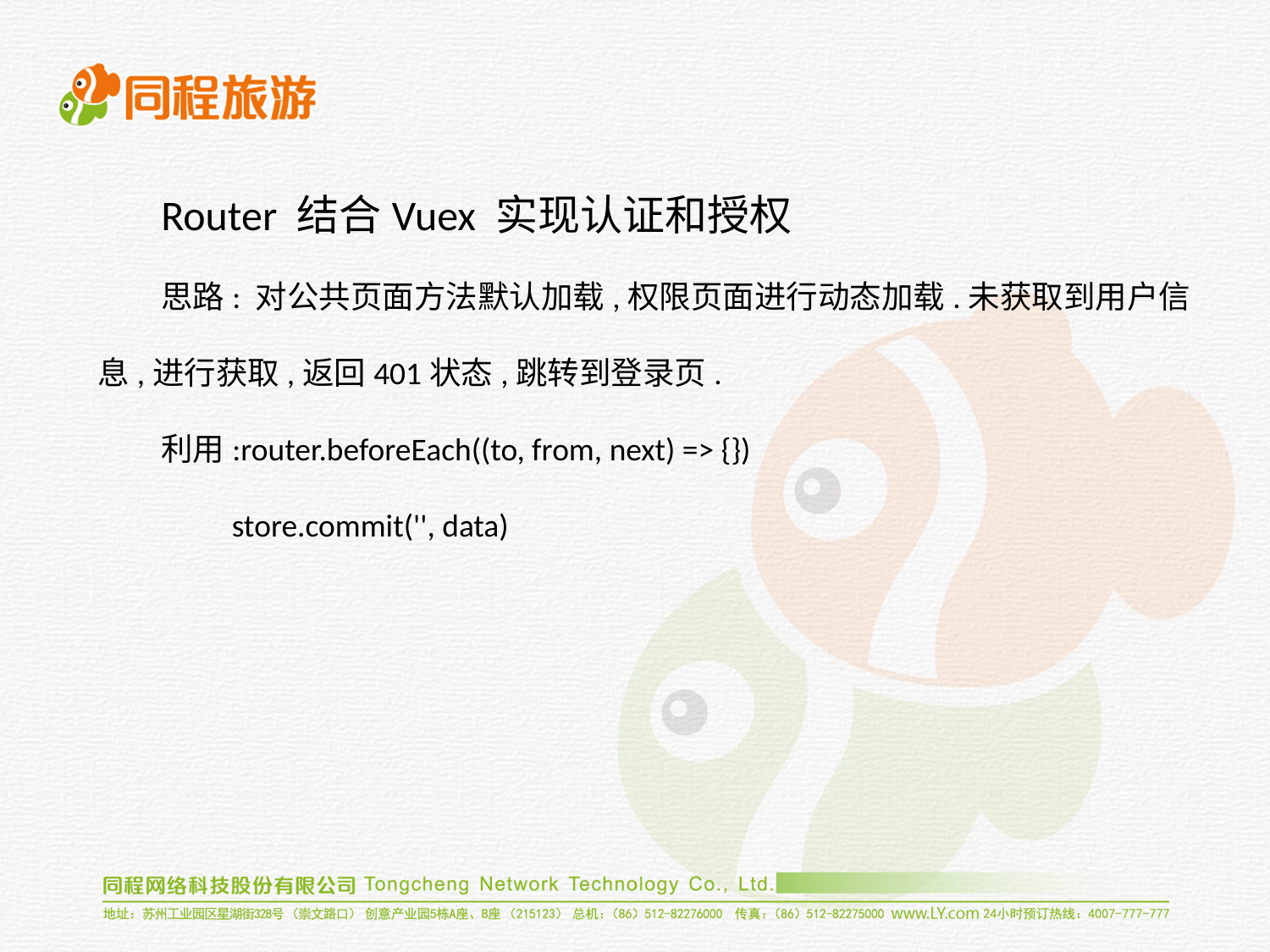

Router 结合Vuex 实现认证和授权
思路: 对公共页面方法默认加载,权限页面进行动态加载.未获取到用户信息,进行获取,返回401状态,跳转到登录页.
利用:router.beforeEach((to, from, next) => {})
	 store.commit('', data)